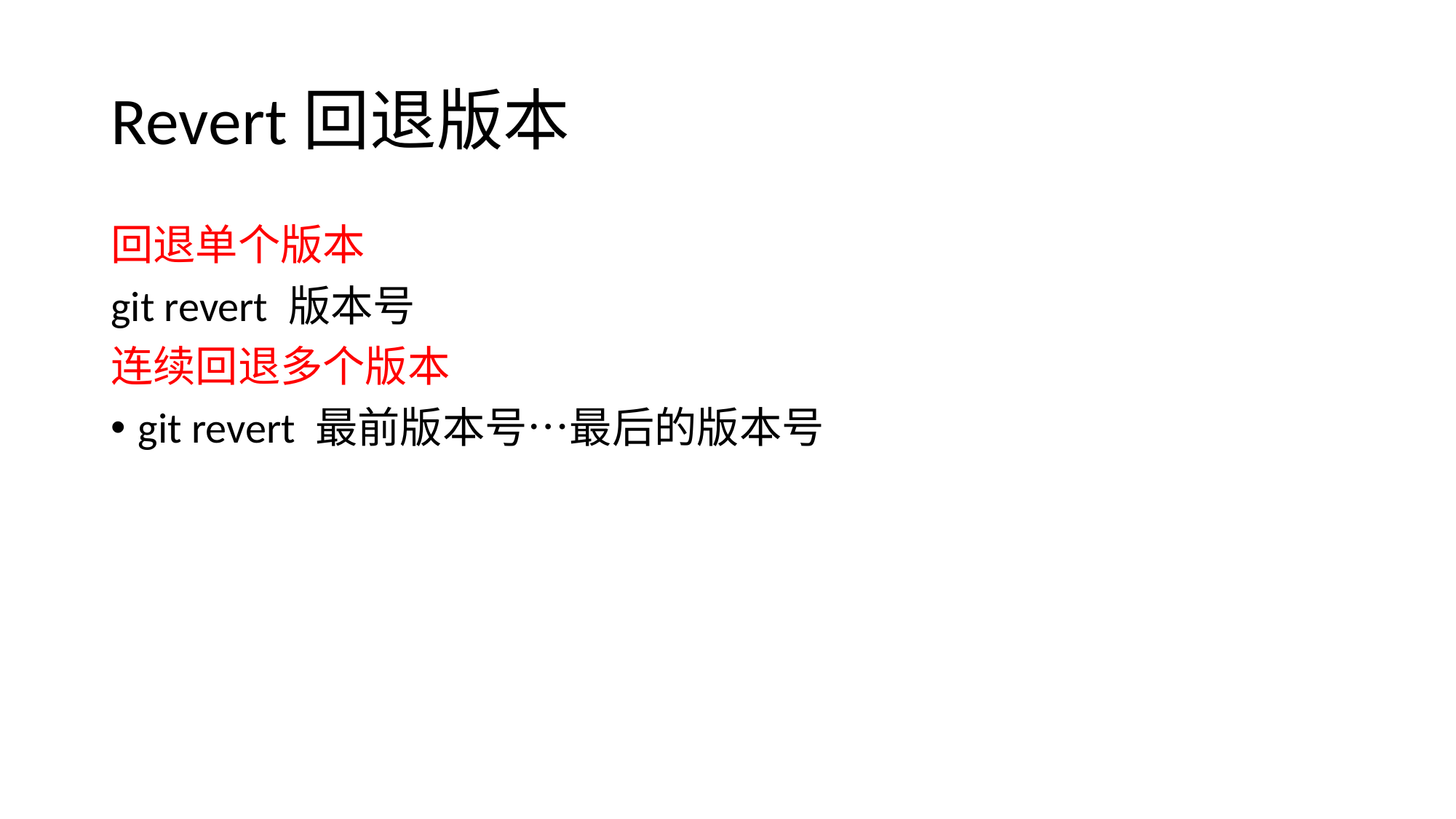

# Revert回退版本
回退单个版本
git revert 版本号
连续回退多个版本
git revert 最前版本号…最后的版本号